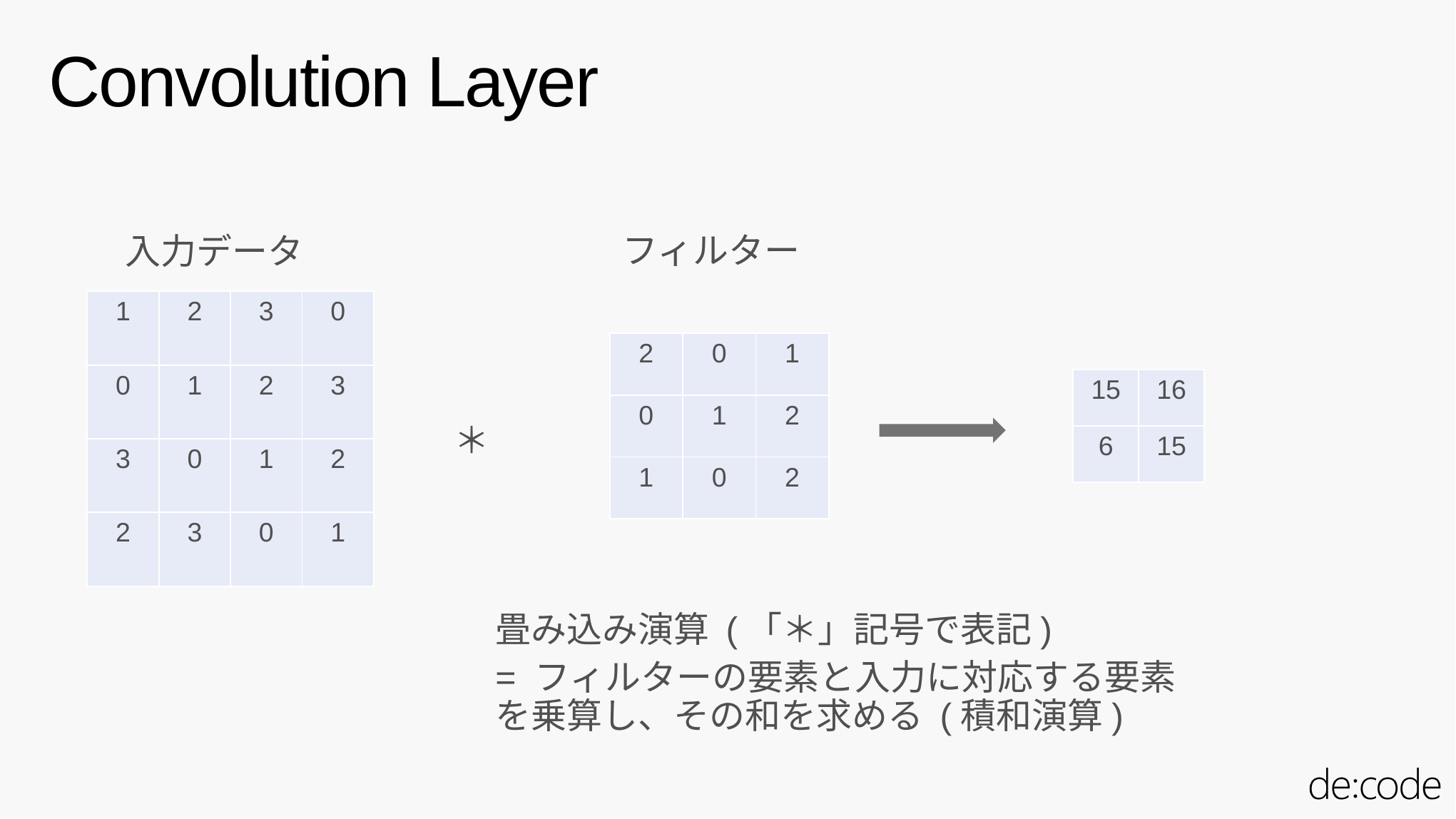

# Convolution Layer
フィルター
入力データ
| 1 | 2 | 3 | 0 |
| --- | --- | --- | --- |
| 0 | 1 | 2 | 3 |
| 3 | 0 | 1 | 2 |
| 2 | 3 | 0 | 1 |
| 2 | 0 | 1 |
| --- | --- | --- |
| 0 | 1 | 2 |
| 1 | 0 | 2 |
| 15 | 16 |
| --- | --- |
| 6 | 15 |
＊

畳み込み演算 (「＊」記号で表記)
= フィルターの要素と入力に対応する要素を乗算し、その和を求める (積和演算)